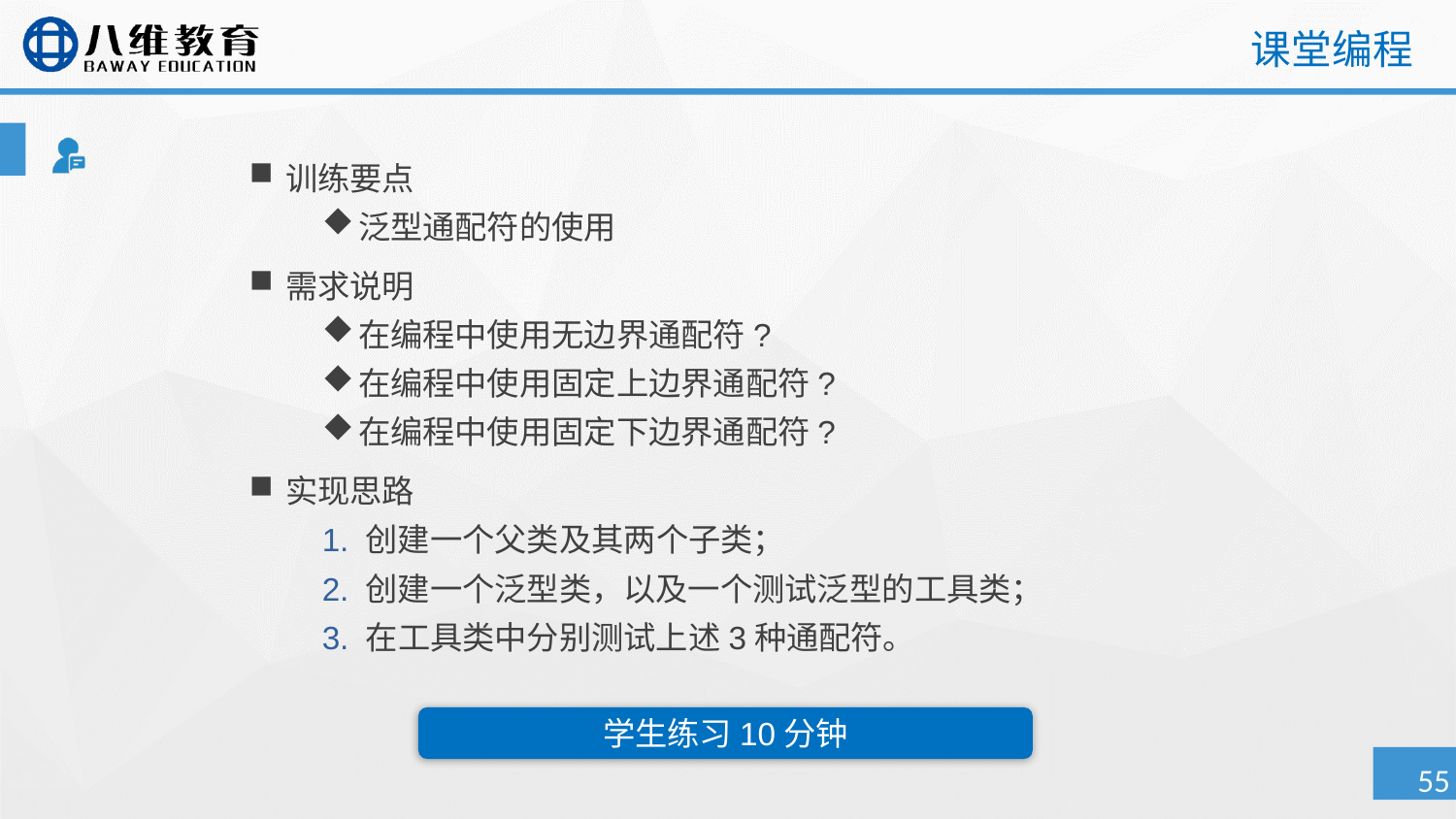

# 课堂编程
训练要点
泛型通配符的使用
需求说明
在编程中使用无边界通配符?
在编程中使用固定上边界通配符?
在编程中使用固定下边界通配符?
实现思路
1. 创建一个父类及其两个子类；
2. 创建一个泛型类，以及一个测试泛型的工具类；
3. 在工具类中分别测试上述3种通配符。
学生练习10分钟